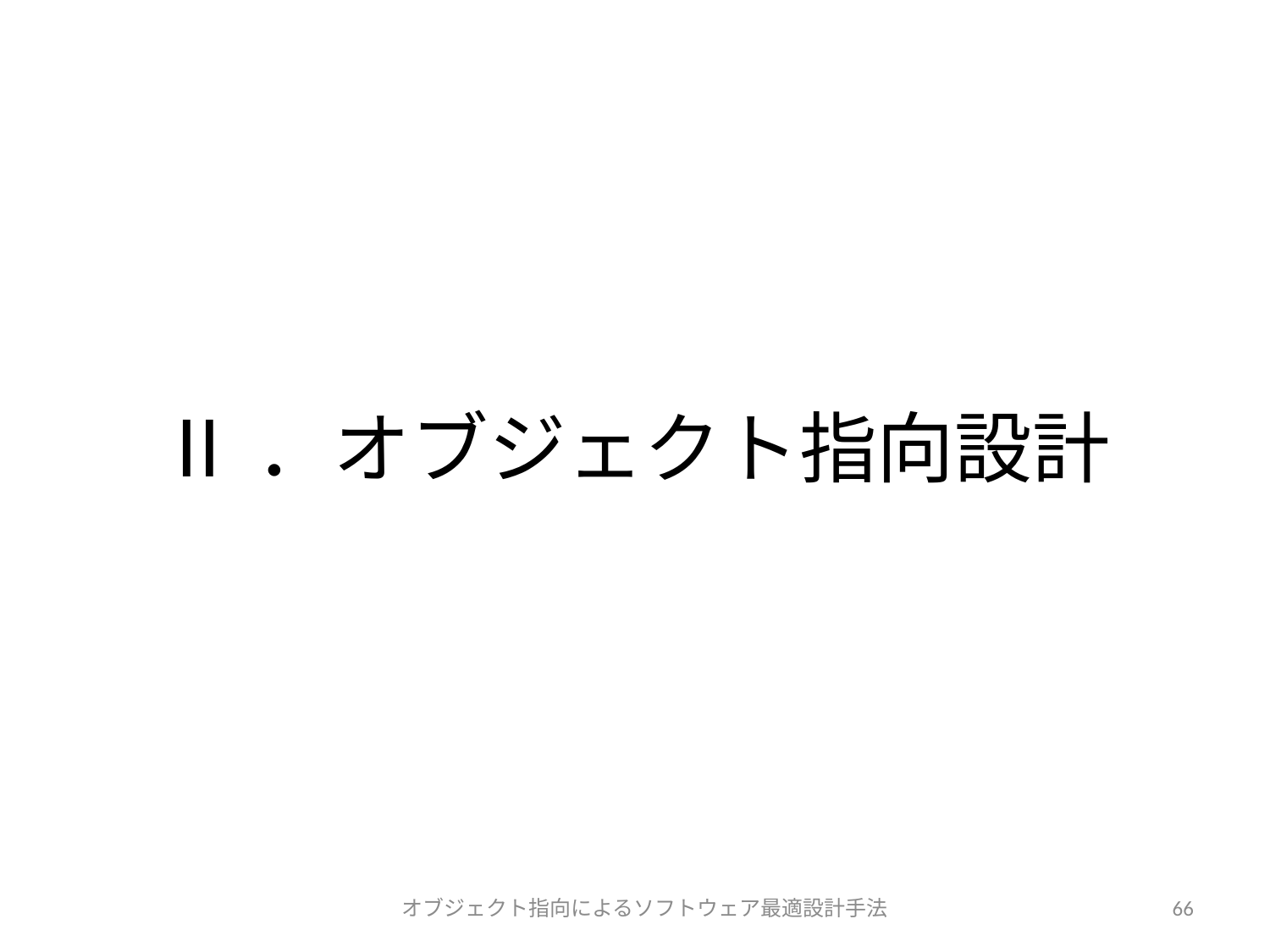

# Ⅱ．オブジェクト指向設計
オブジェクト指向によるソフトウェア最適設計手法
66